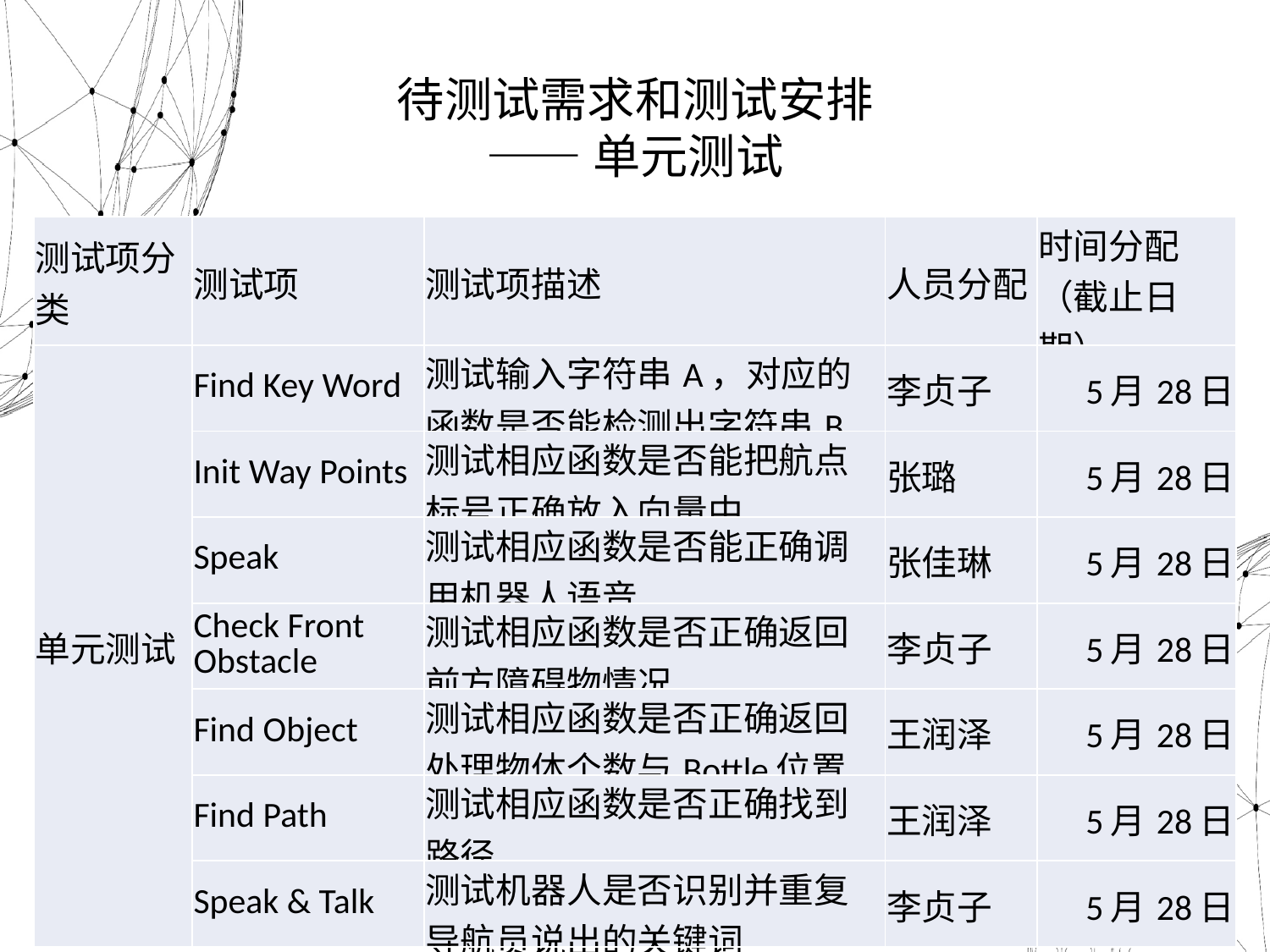

待测试需求和测试安排
——单元测试
| 测试项分类 | 测试项 | 测试项描述 | 人员分配 | 时间分配（截止日期） |
| --- | --- | --- | --- | --- |
| 单元测试 | Find Key Word | 测试输入字符串A，对应的函数是否能检测出字符串B | 李贞子 | 5月28日 |
|  | Init Way Points | 测试相应函数是否能把航点标号正确放入向量中 | 张璐 | 5月28日 |
|  | Speak | 测试相应函数是否能正确调用机器人语音 | 张佳琳 | 5月28日 |
|  | Check Front Obstacle | 测试相应函数是否正确返回前方障碍物情况 | 李贞子 | 5月28日 |
|  | Find Object | 测试相应函数是否正确返回处理物体个数与Bottle位置 | 王润泽 | 5月28日 |
|  | Find Path | 测试相应函数是否正确找到路径 | 王润泽 | 5月28日 |
|  | Speak & Talk | 测试机器人是否识别并重复导航员说出的关键词 | 李贞子 | 5月28日 |